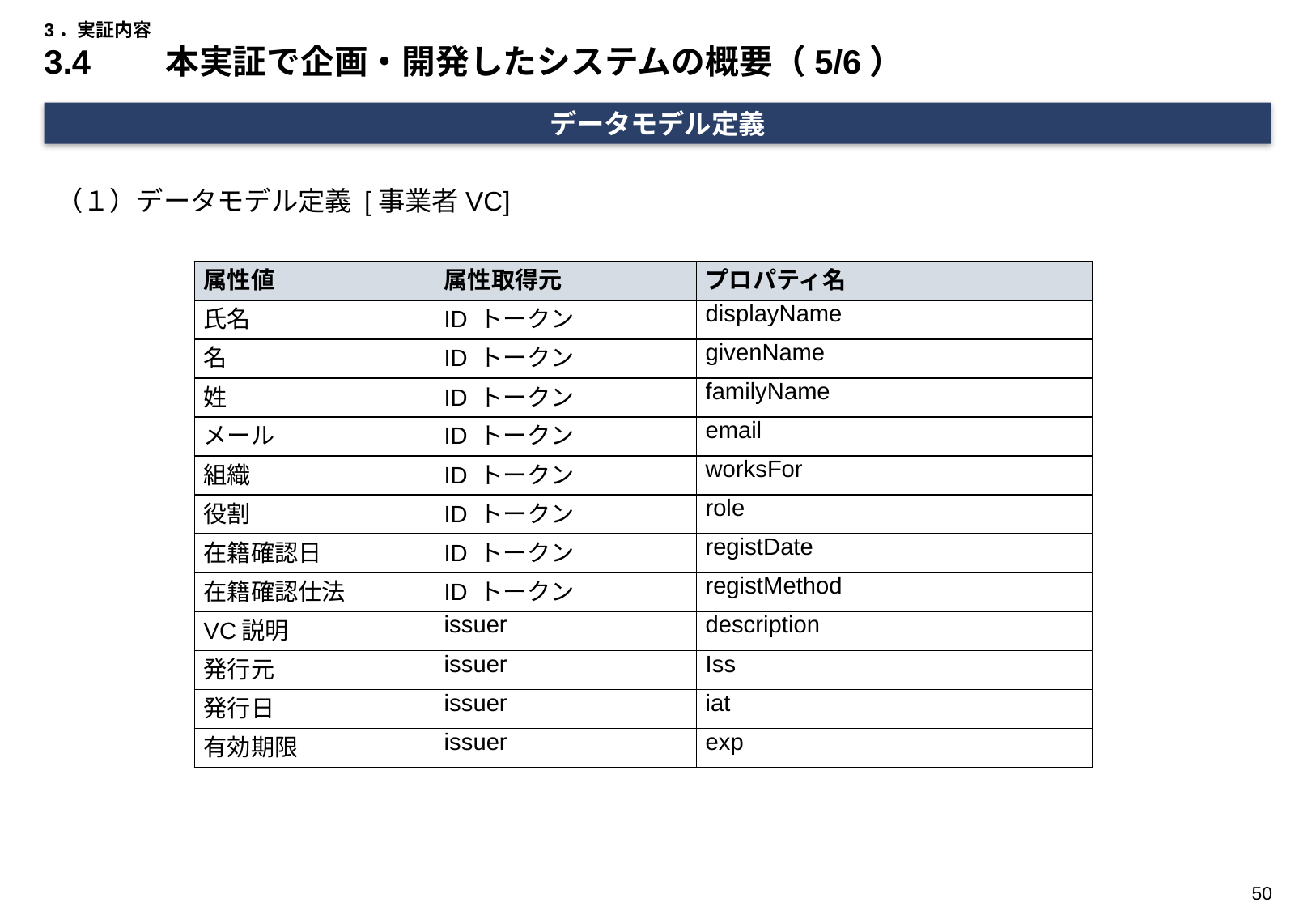

# 3．実証内容 3.4	本実証で企画・開発したシステムの概要（5/6）
データモデル定義
（１）データモデル定義 [事業者VC]
| 属性値 | 属性取得元 | プロパティ名 |
| --- | --- | --- |
| 氏名 | ID トークン | displayName |
| 名 | ID トークン | givenName |
| 姓 | ID トークン | familyName |
| メール | ID トークン | email |
| 組織 | ID トークン | worksFor |
| 役割 | ID トークン | role |
| 在籍確認日 | ID トークン | registDate |
| 在籍確認仕法 | ID トークン | registMethod |
| VC説明 | issuer | description |
| 発行元 | issuer | Iss |
| 発行日 | issuer | iat |
| 有効期限 | issuer | exp |